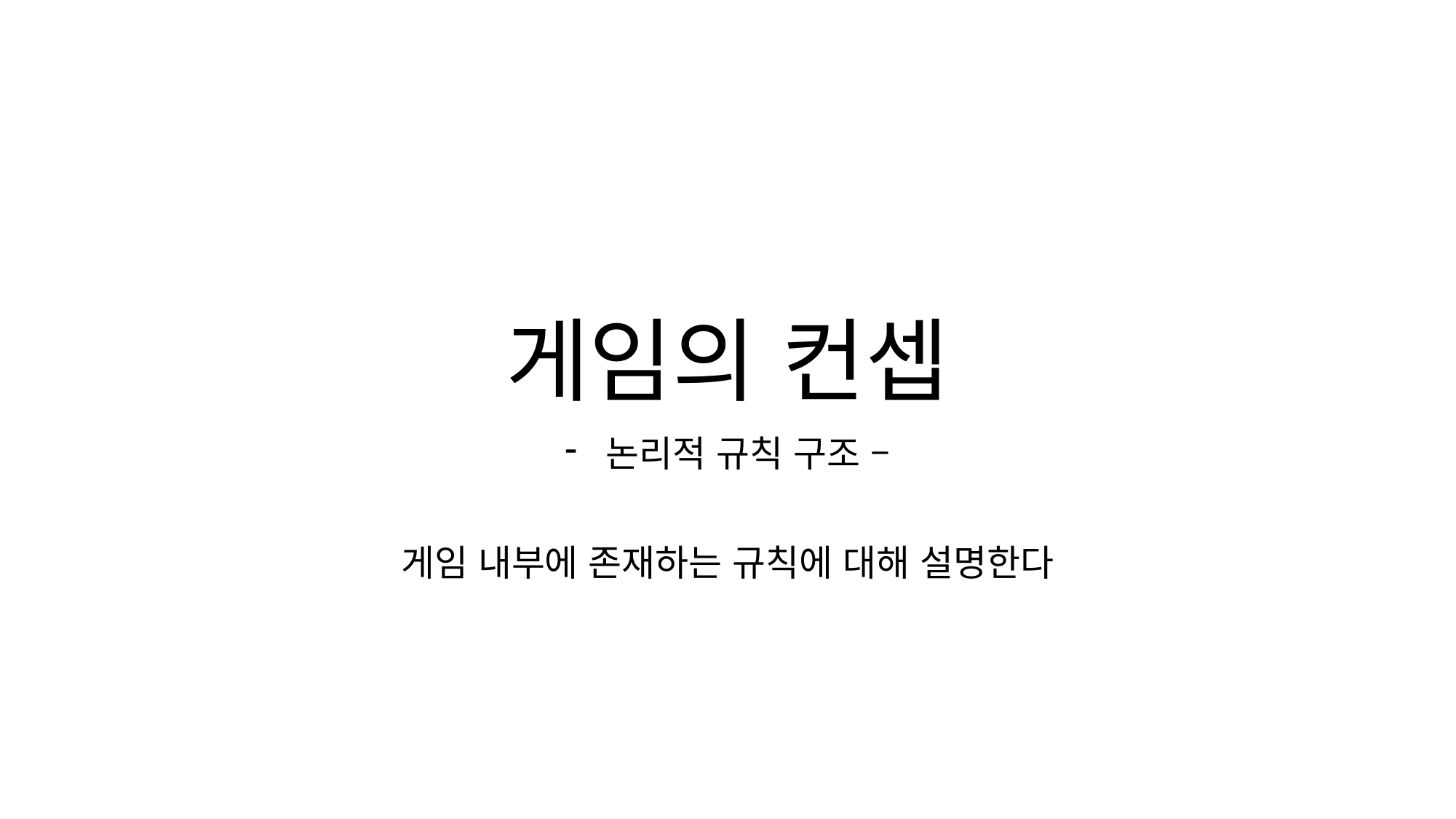

# 게임의 컨셉
논리적 규칙 구조 –

게임 내부에 존재하는 규칙에 대해 설명한다